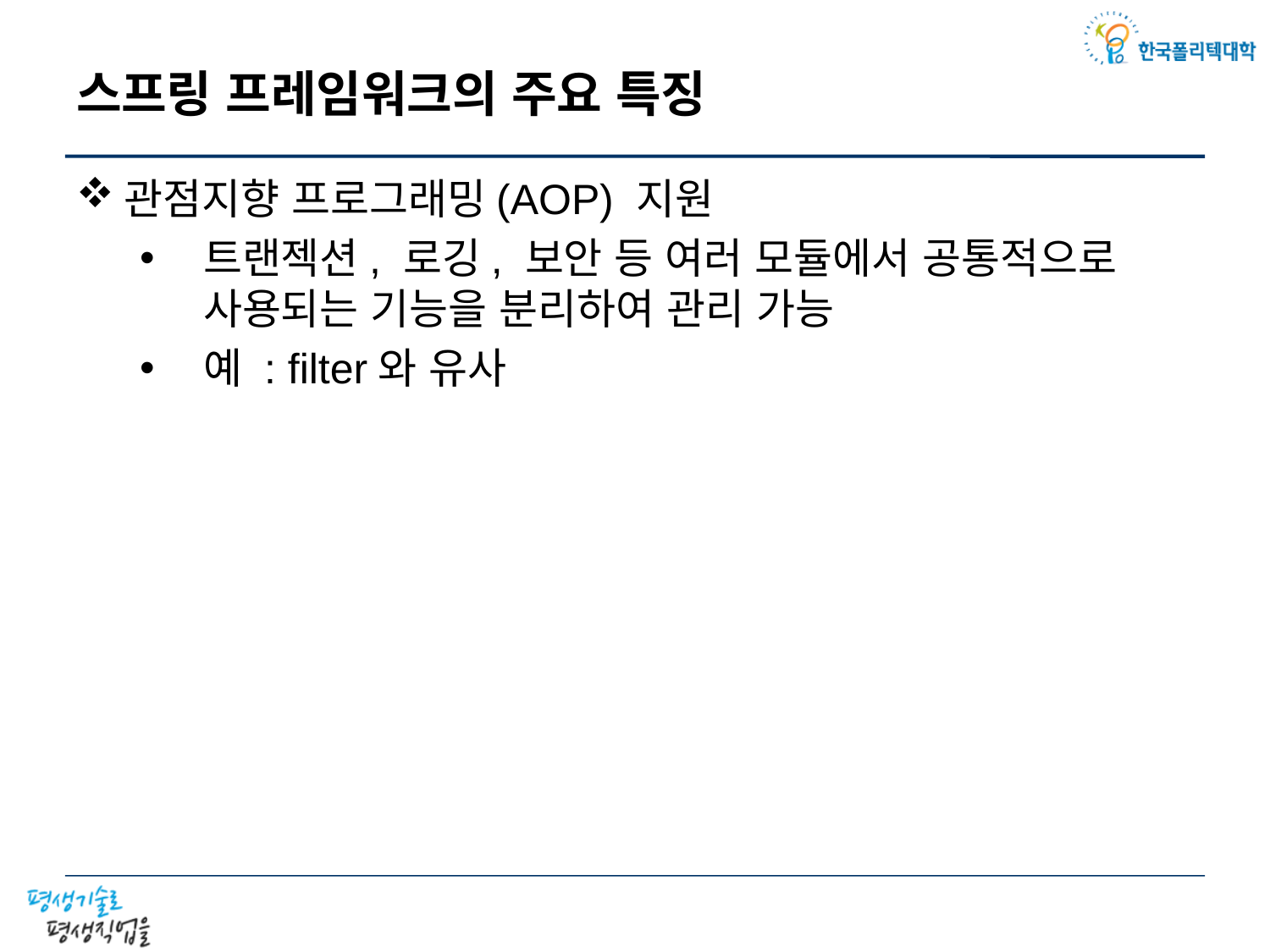

# 스프링 프레임워크의 주요 특징
관점지향 프로그래밍(AOP) 지원
트랜젝션, 로깅, 보안 등 여러 모듈에서 공통적으로 사용되는 기능을 분리하여 관리 가능
예 : filter와 유사